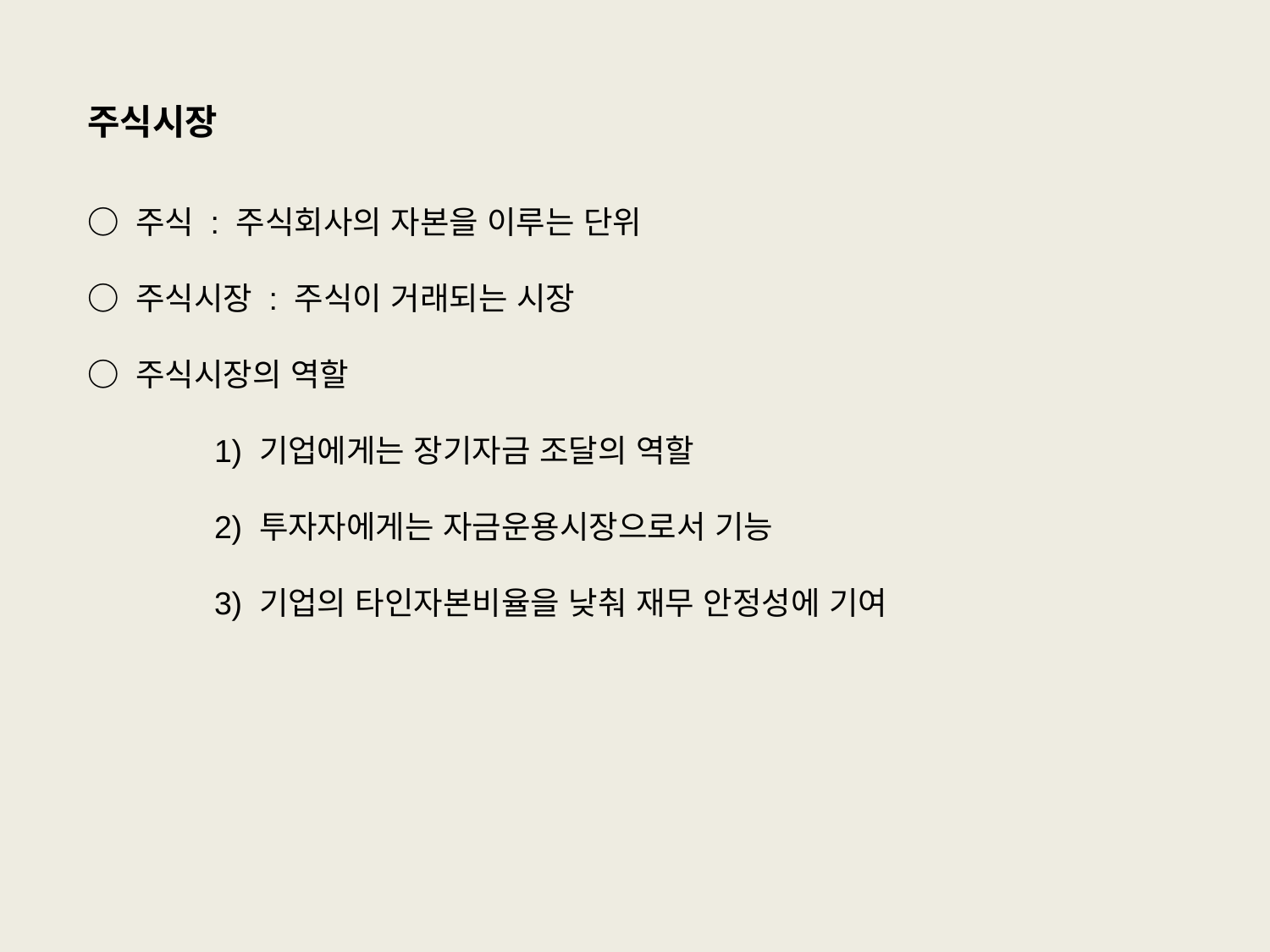

# 주식시장
○ 주식 : 주식회사의 자본을 이루는 단위

○ 주식시장 : 주식이 거래되는 시장

○ 주식시장의 역할

	1) 기업에게는 장기자금 조달의 역할

	2) 투자자에게는 자금운용시장으로서 기능

	3) 기업의 타인자본비율을 낮춰 재무 안정성에 기여